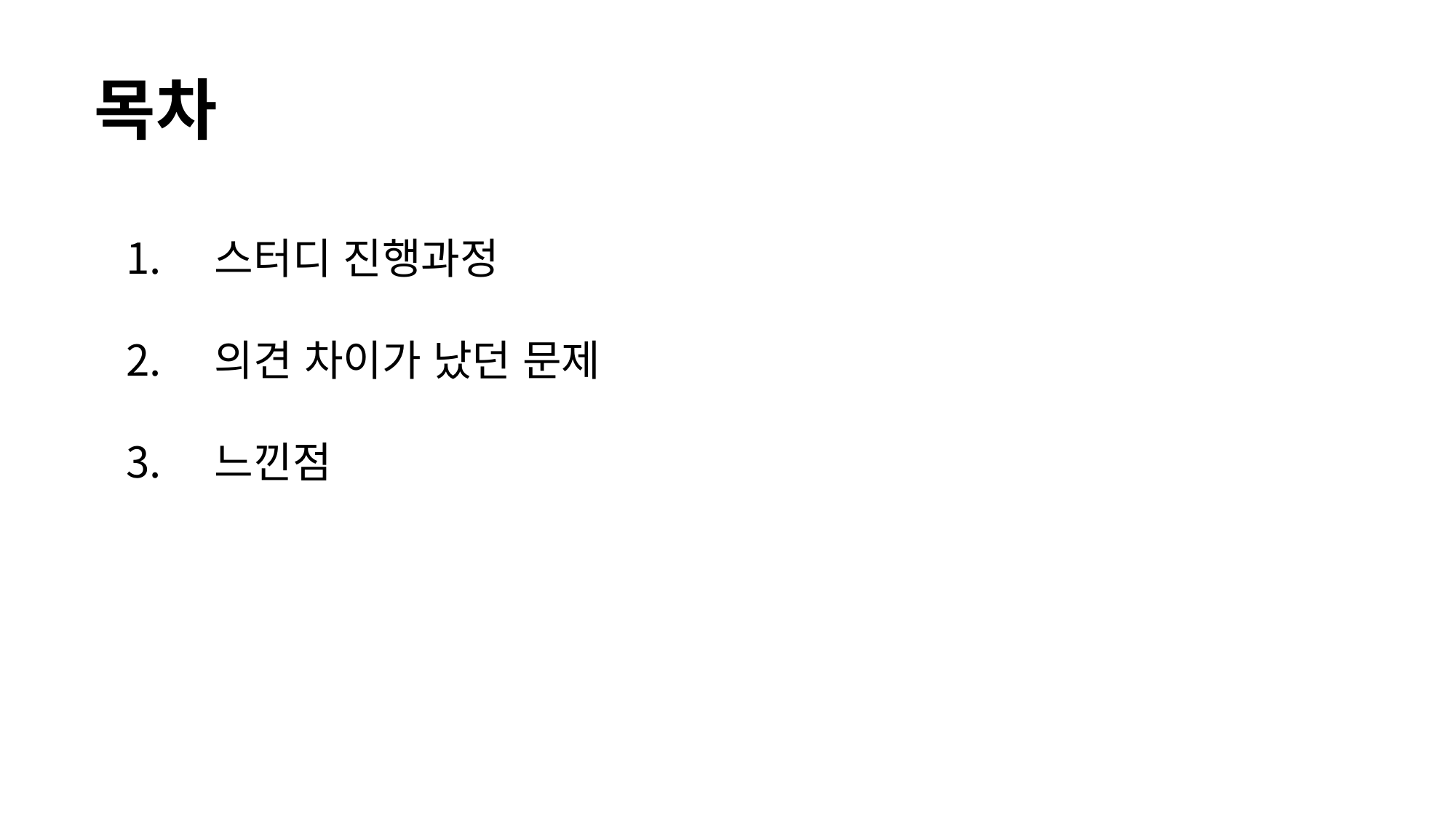

목차
스터디 진행과정

의견 차이가 났던 문제

느낀점